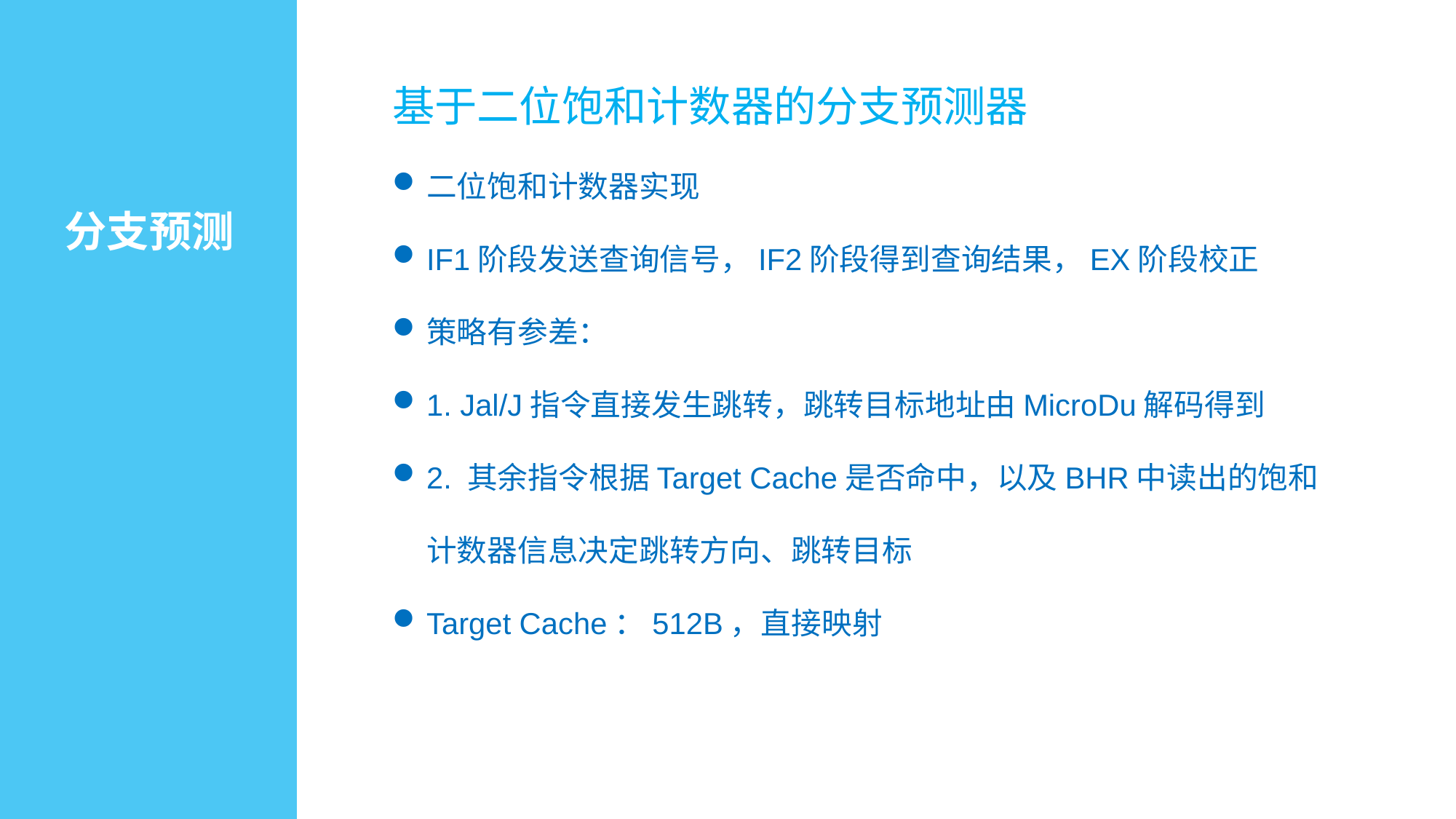

基于二位饱和计数器的分支预测器
二位饱和计数器实现
IF1阶段发送查询信号，IF2阶段得到查询结果，EX阶段校正
策略有参差：
1. Jal/J指令直接发生跳转，跳转目标地址由MicroDu解码得到
2. 其余指令根据Target Cache是否命中，以及BHR中读出的饱和计数器信息决定跳转方向、跳转目标
Target Cache：512B，直接映射

分支预测